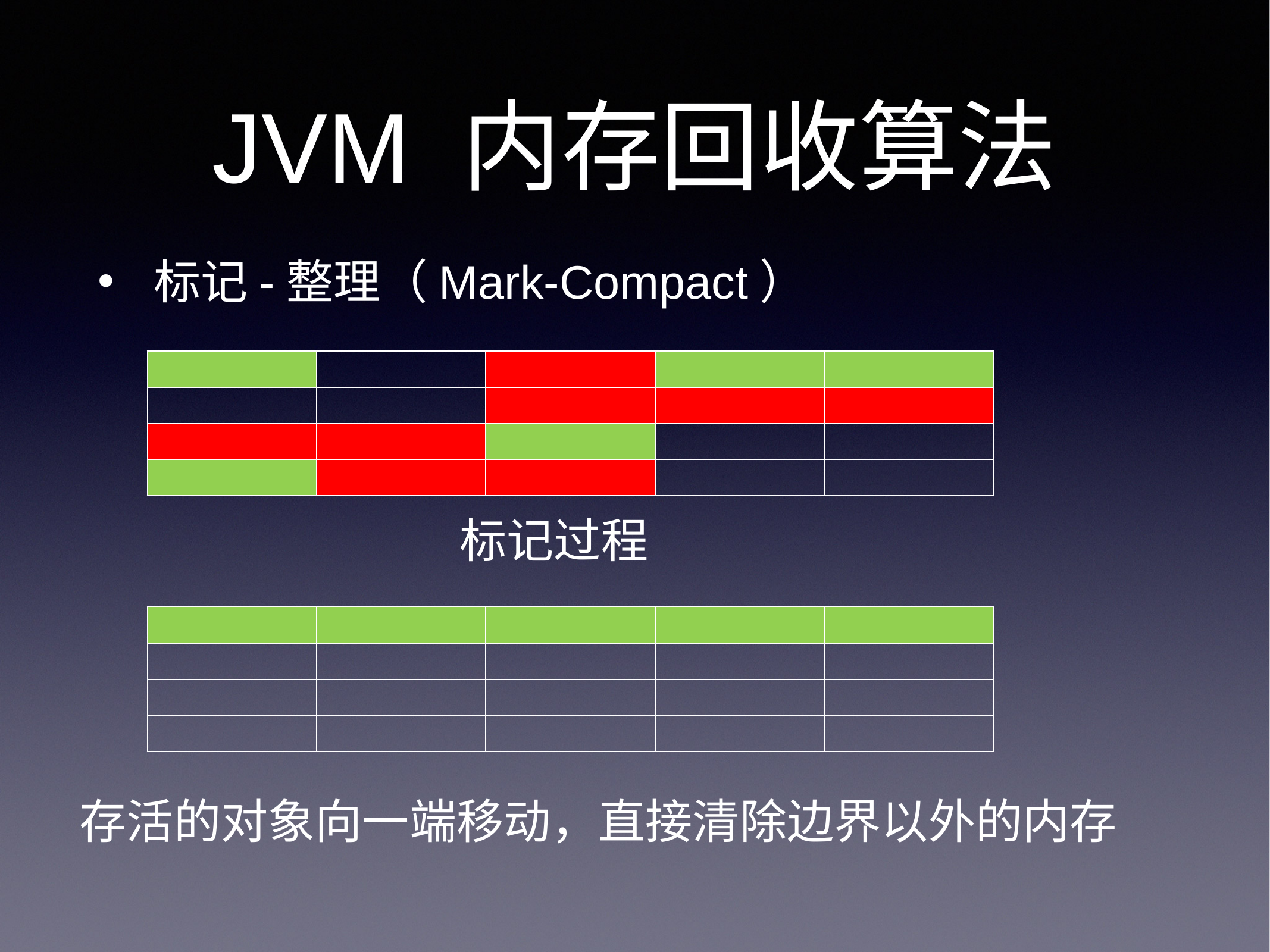

# JVM 内存回收算法
标记-整理（Mark-Compact）
|  |  |  |  |  |
| --- | --- | --- | --- | --- |
|  |  |  |  |  |
|  |  |  |  |  |
|  |  |  |  |  |
标记过程
|  |  |  |  |  |
| --- | --- | --- | --- | --- |
|  |  |  |  |  |
|  |  |  |  |  |
|  |  |  |  |  |
存活的对象向一端移动，直接清除边界以外的内存